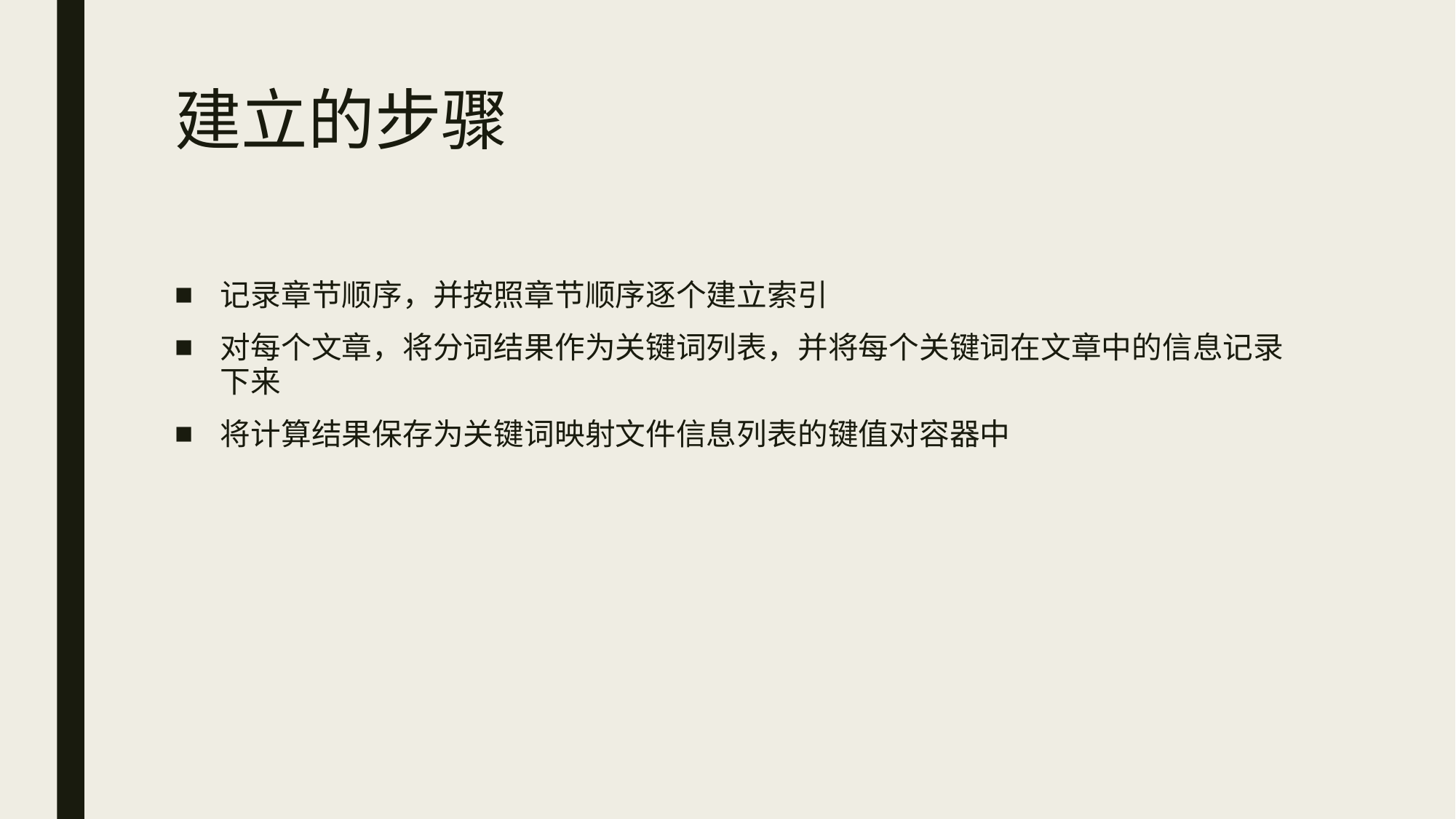

# 建立的步骤
记录章节顺序，并按照章节顺序逐个建立索引
对每个文章，将分词结果作为关键词列表，并将每个关键词在文章中的信息记录下来
将计算结果保存为关键词映射文件信息列表的键值对容器中